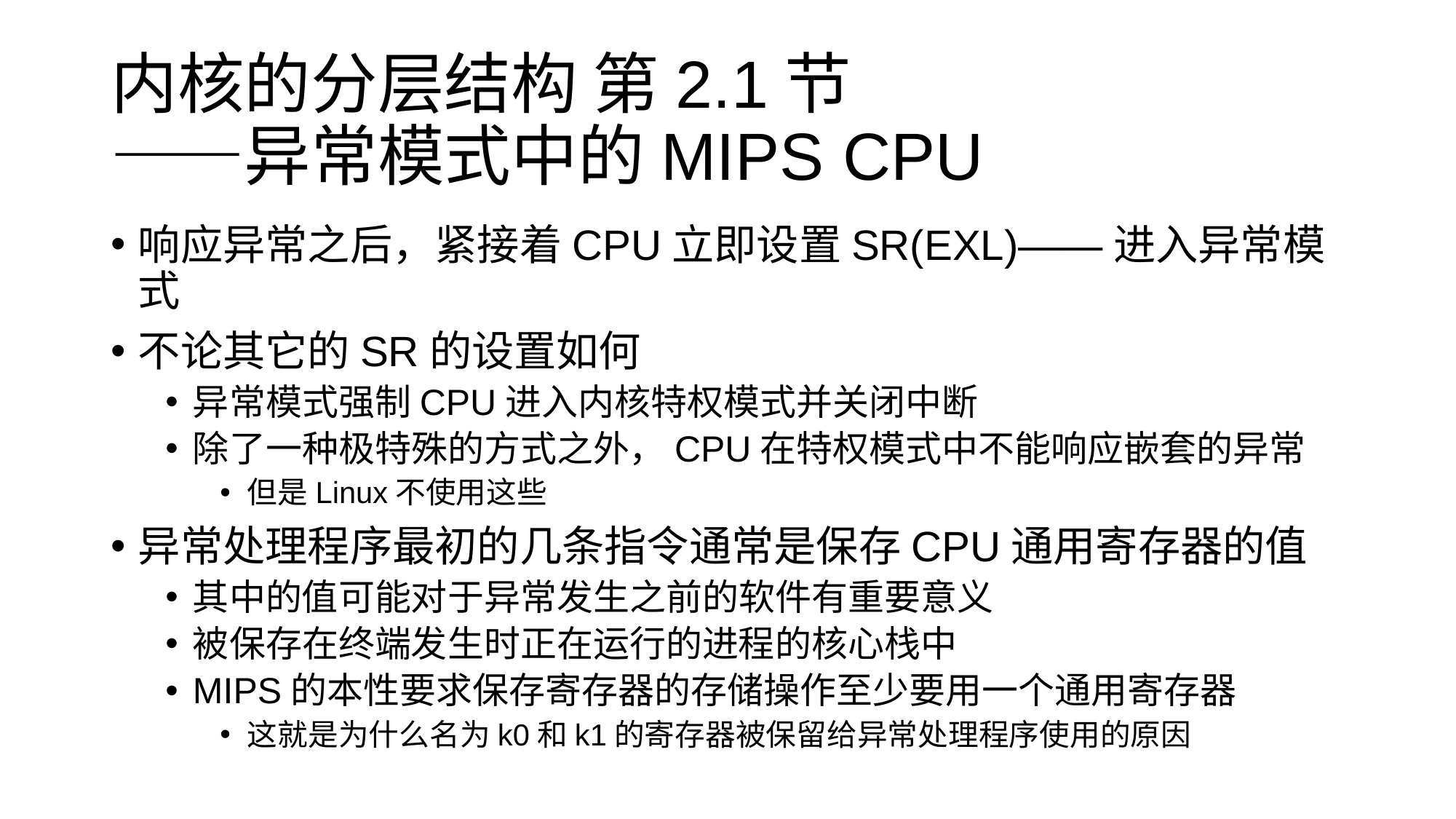

# 内核的分层结构 第2.1节 ——异常模式中的MIPS CPU
响应异常之后，紧接着CPU立即设置SR(EXL)——进入异常模式
不论其它的SR的设置如何
异常模式强制CPU进入内核特权模式并关闭中断
除了一种极特殊的方式之外，CPU在特权模式中不能响应嵌套的异常
但是Linux不使用这些
异常处理程序最初的几条指令通常是保存CPU通用寄存器的值
其中的值可能对于异常发生之前的软件有重要意义
被保存在终端发生时正在运行的进程的核心栈中
MIPS的本性要求保存寄存器的存储操作至少要用一个通用寄存器
这就是为什么名为k0和k1的寄存器被保留给异常处理程序使用的原因